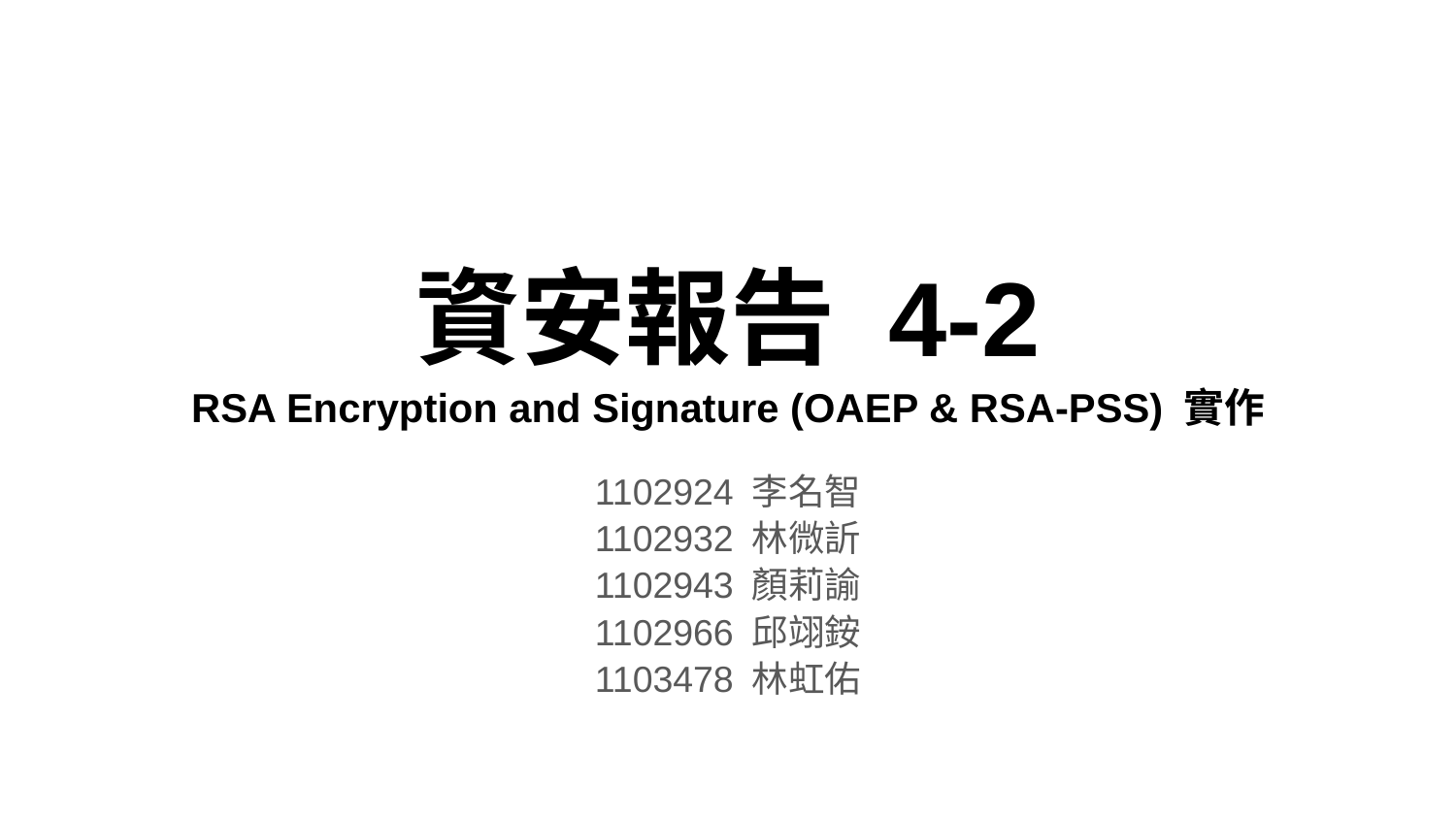

# 資安報告 4-2 RSA Encryption and Signature (OAEP & RSA-PSS) 實作
1102924 李名智
1102932 林微訢
1102943 顏莉諭
1102966 邱翊銨
1103478 林虹佑